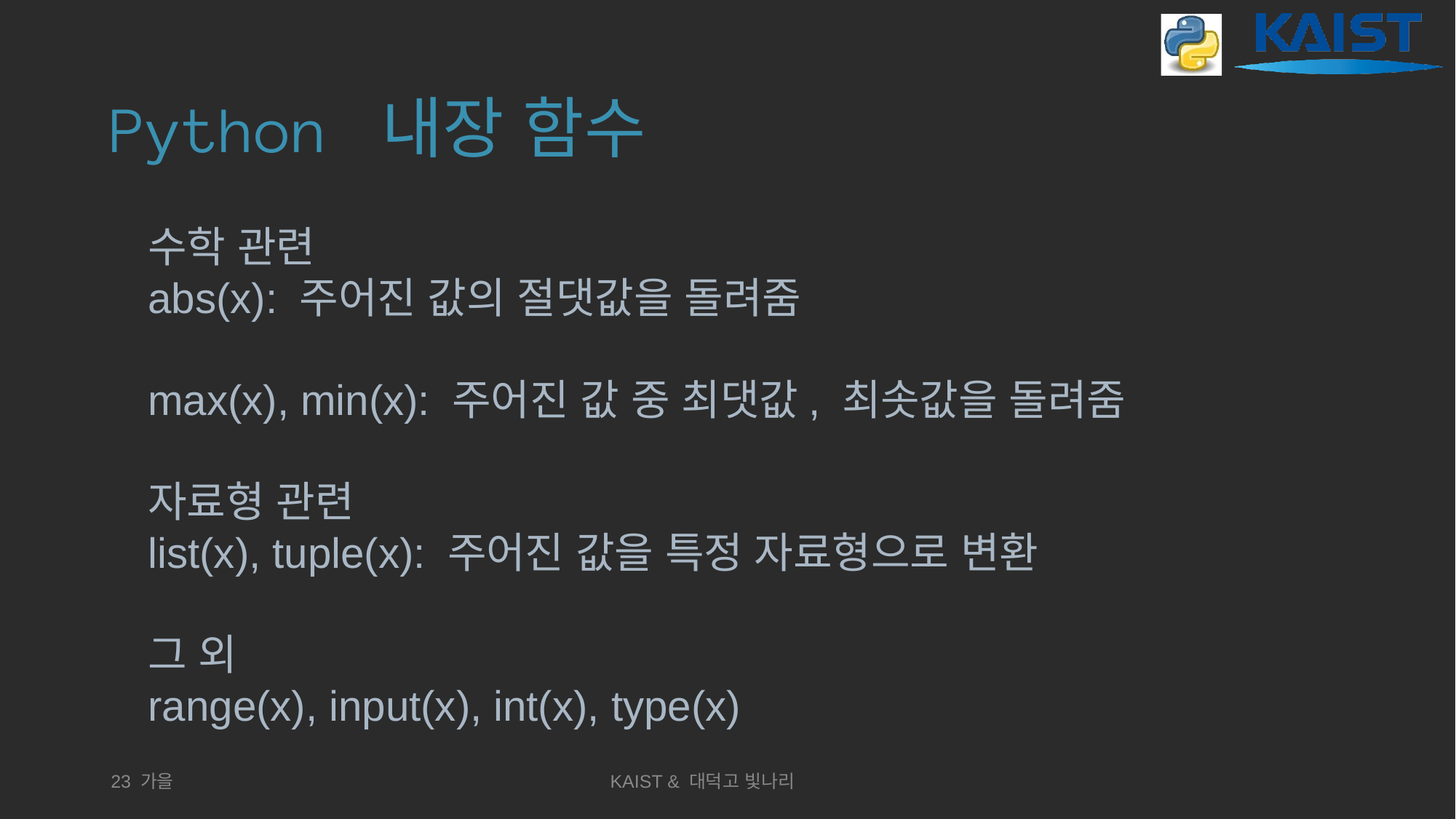

# Python 내장 함수
수학 관련
abs(x): 주어진 값의 절댓값을 돌려줌

max(x), min(x): 주어진 값 중 최댓값, 최솟값을 돌려줌

자료형 관련
list(x), tuple(x): 주어진 값을 특정 자료형으로 변환

그 외
range(x), input(x), int(x), type(x)

23 가을
KAIST & 대덕고 빛나리